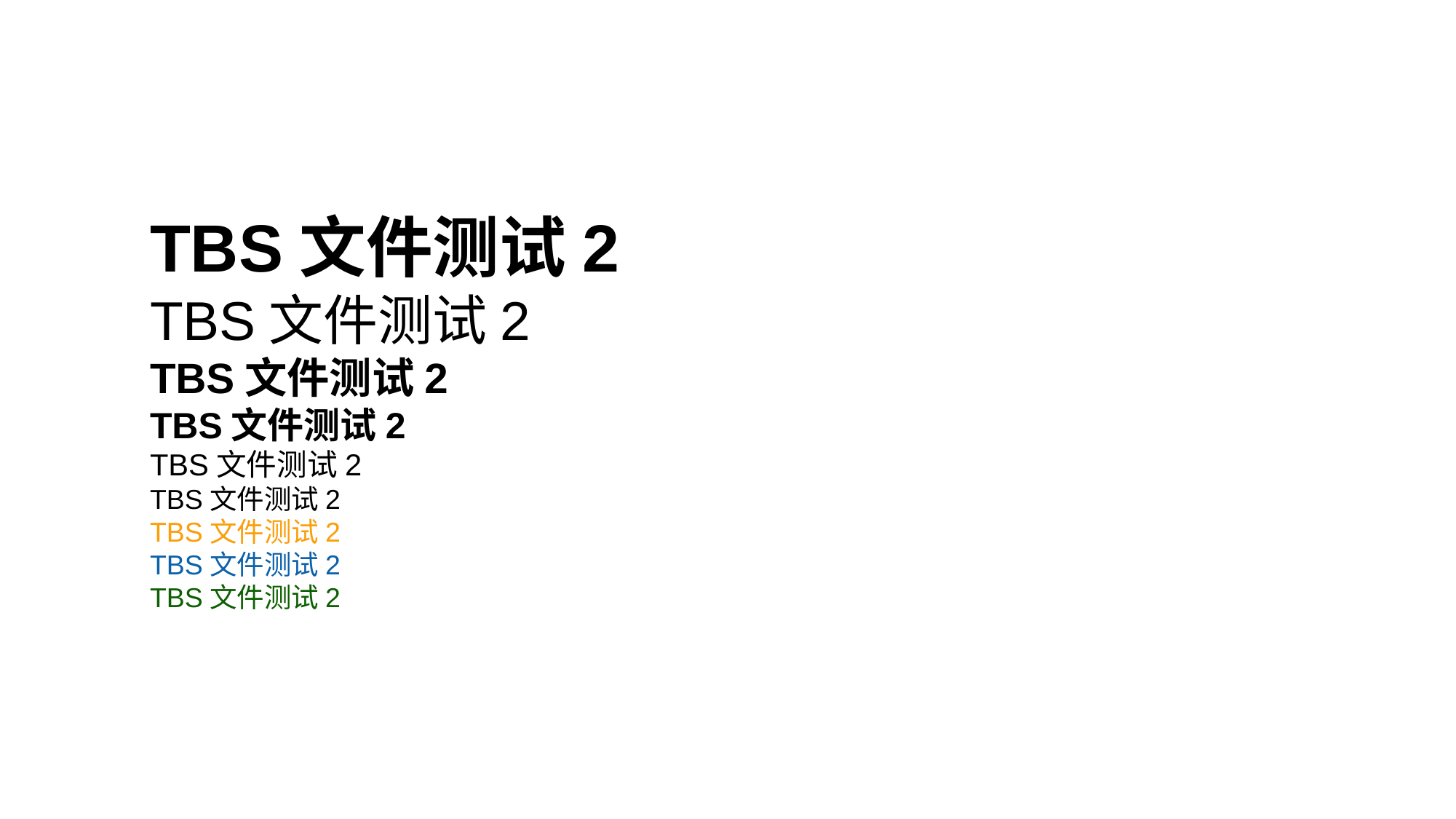

TBS文件测试2
TBS文件测试2
TBS文件测试2
TBS文件测试2
TBS文件测试2
TBS文件测试2
TBS文件测试2
TBS文件测试2
TBS文件测试2